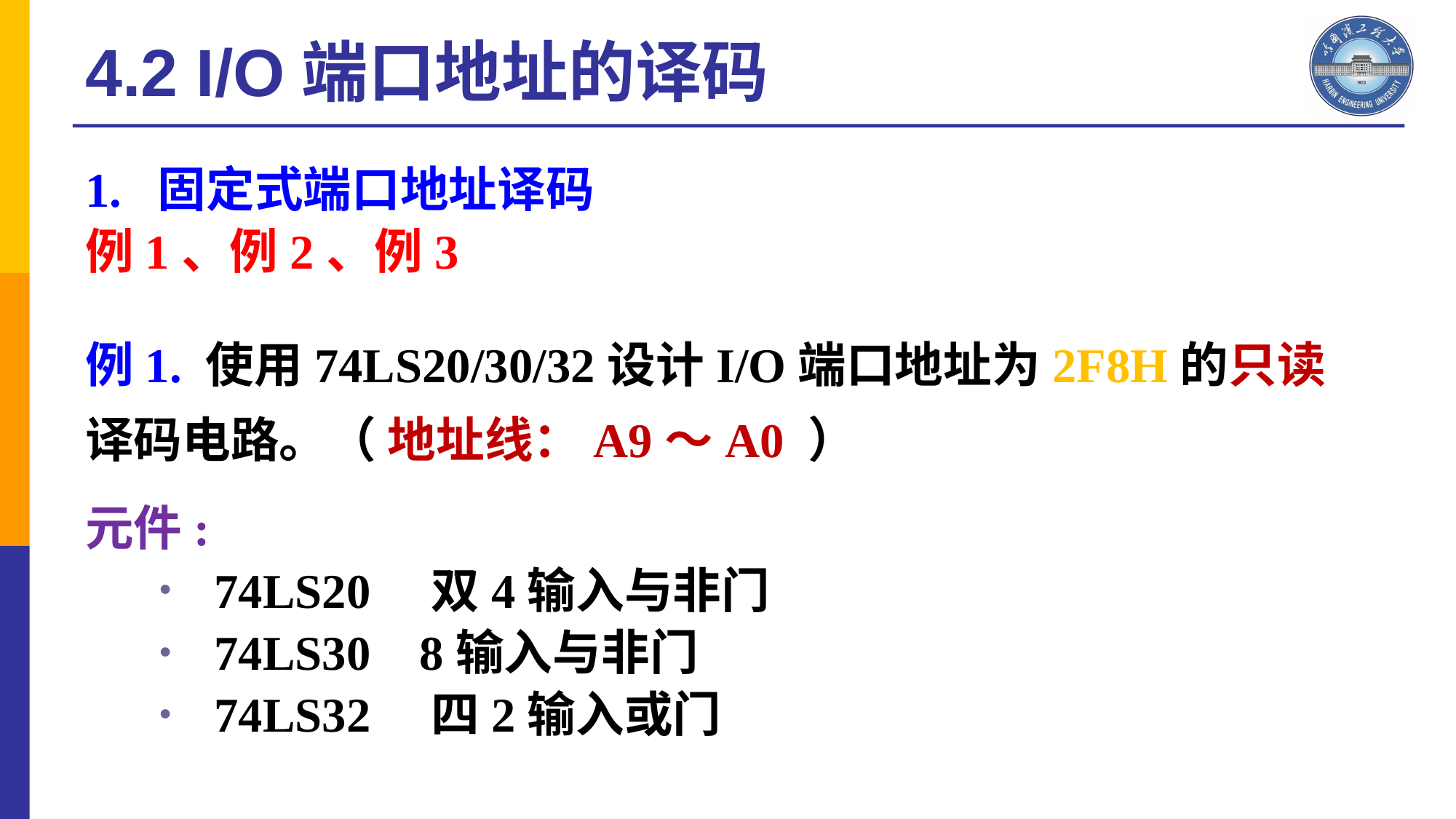

4.2 I/O端口地址的译码
1.  固定式端口地址译码
例1、例2、例3
例1. 使用74LS20/30/32设计I/O端口地址为2F8H的只读译码电路。（ 地址线：A9～A0 ）
元件:
74LS20    双4输入与非门
74LS30    8输入与非门
74LS32    四2输入或门